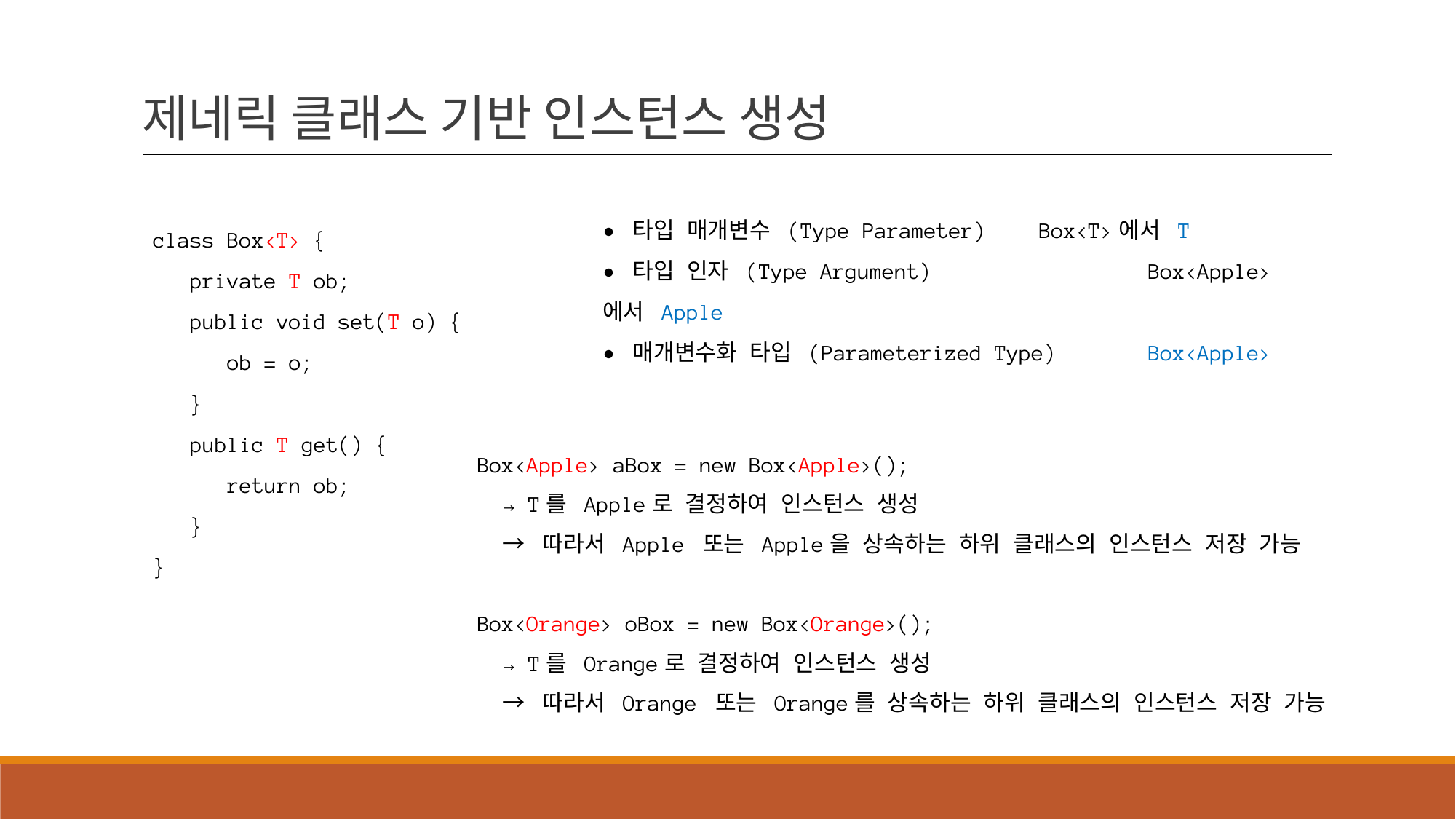

제네릭 클래스 기반 인스턴스 생성
• 타입 매개변수 (Type Parameter) 	Box<T>에서 T
• 타입 인자 (Type Argument) 		Box<Apple>에서 Apple
• 매개변수화 타입 (Parameterized Type) 	Box<Apple>
class Box<T> {
   private T ob;
   public void set(T o) {
      ob = o;
   }
   public T get() {
      return ob;
   }
}
Box<Apple> aBox = new Box<Apple>();
  → T를 Apple로 결정하여 인스턴스 생성
  → 따라서 Apple 또는 Apple을 상속하는 하위 클래스의 인스턴스 저장 가능

Box<Orange> oBox = new Box<Orange>();
  → T를 Orange로 결정하여 인스턴스 생성
  → 따라서 Orange 또는 Orange를 상속하는 하위 클래스의 인스턴스 저장 가능